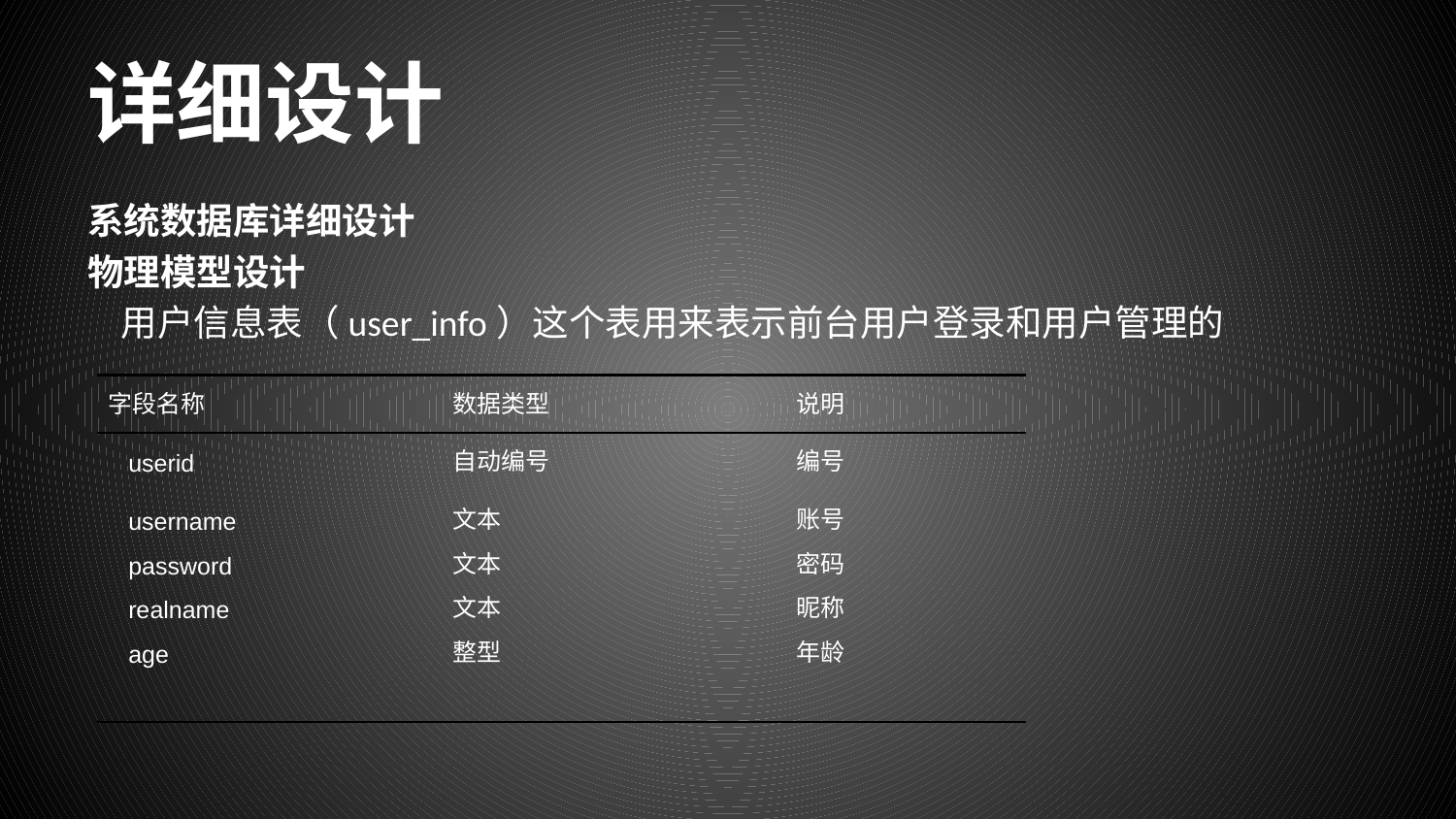

# 详细设计
系统数据库详细设计
物理模型设计
   用户信息表（user_info）这个表用来表示前台用户登录和用户管理的

| 字段名称 | 数据类型 | 说明 |
| --- | --- | --- |
| userid | 自动编号 | 编号 |
| username password realname age | 文本 文本 文本 整型 | 账号 密码 昵称 年龄 |